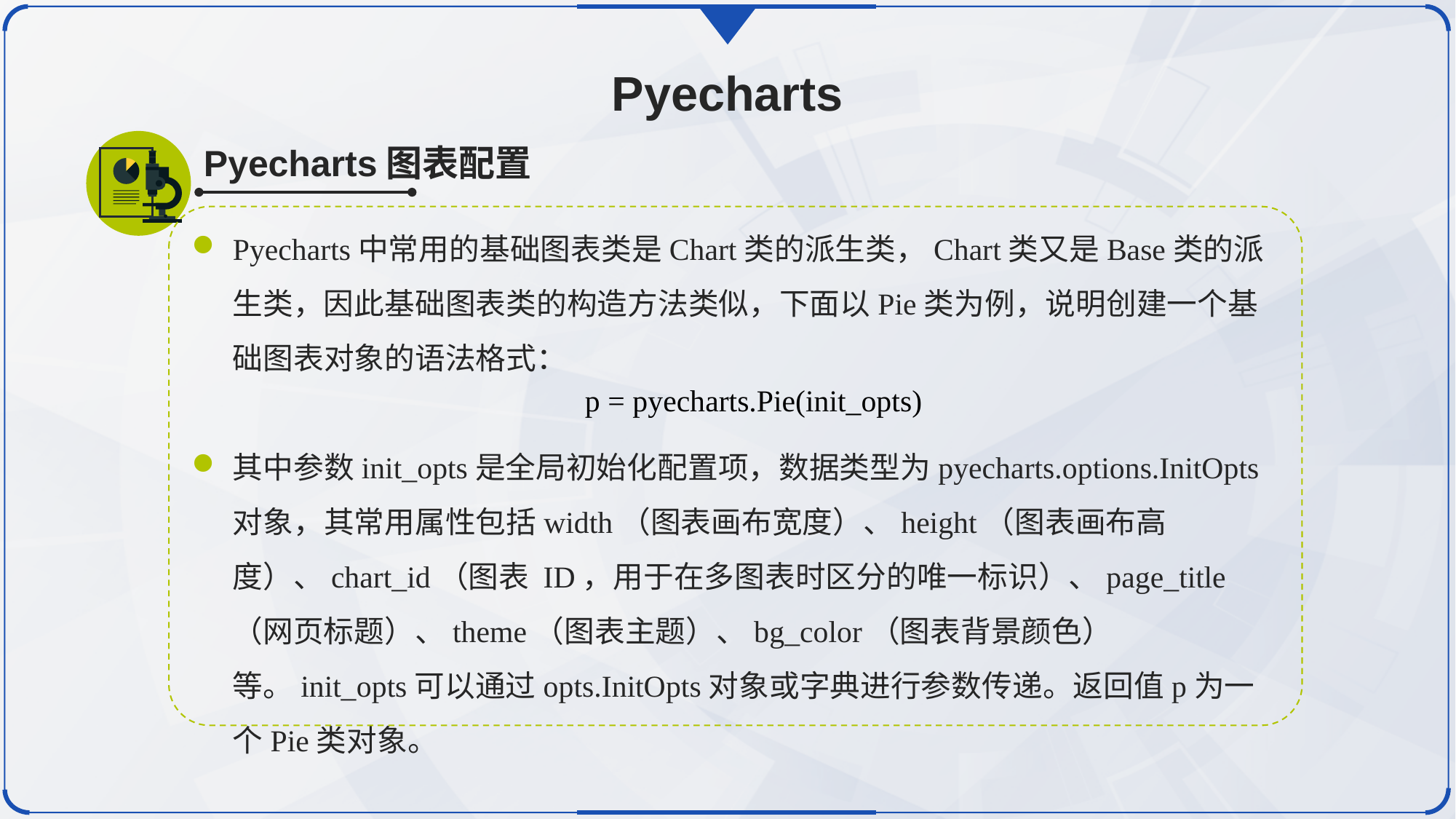

Pyecharts

Pyecharts图表配置

Pyecharts中常用的基础图表类是Chart类的派生类，Chart类又是Base类的派生类，因此基础图表类的构造方法类似，下面以Pie类为例，说明创建一个基础图表对象的语法格式：

其中参数init_opts是全局初始化配置项，数据类型为pyecharts.options.InitOpts对象，其常用属性包括width（图表画布宽度）、height（图表画布高度）、chart_id（图表 ID，用于在多图表时区分的唯一标识）、page_title （网页标题）、theme（图表主题）、bg_color（图表背景颜色）等。init_opts可以通过opts.InitOpts对象或字典进行参数传递。返回值p为一个Pie类对象。

p = pyecharts.Pie(init_opts)